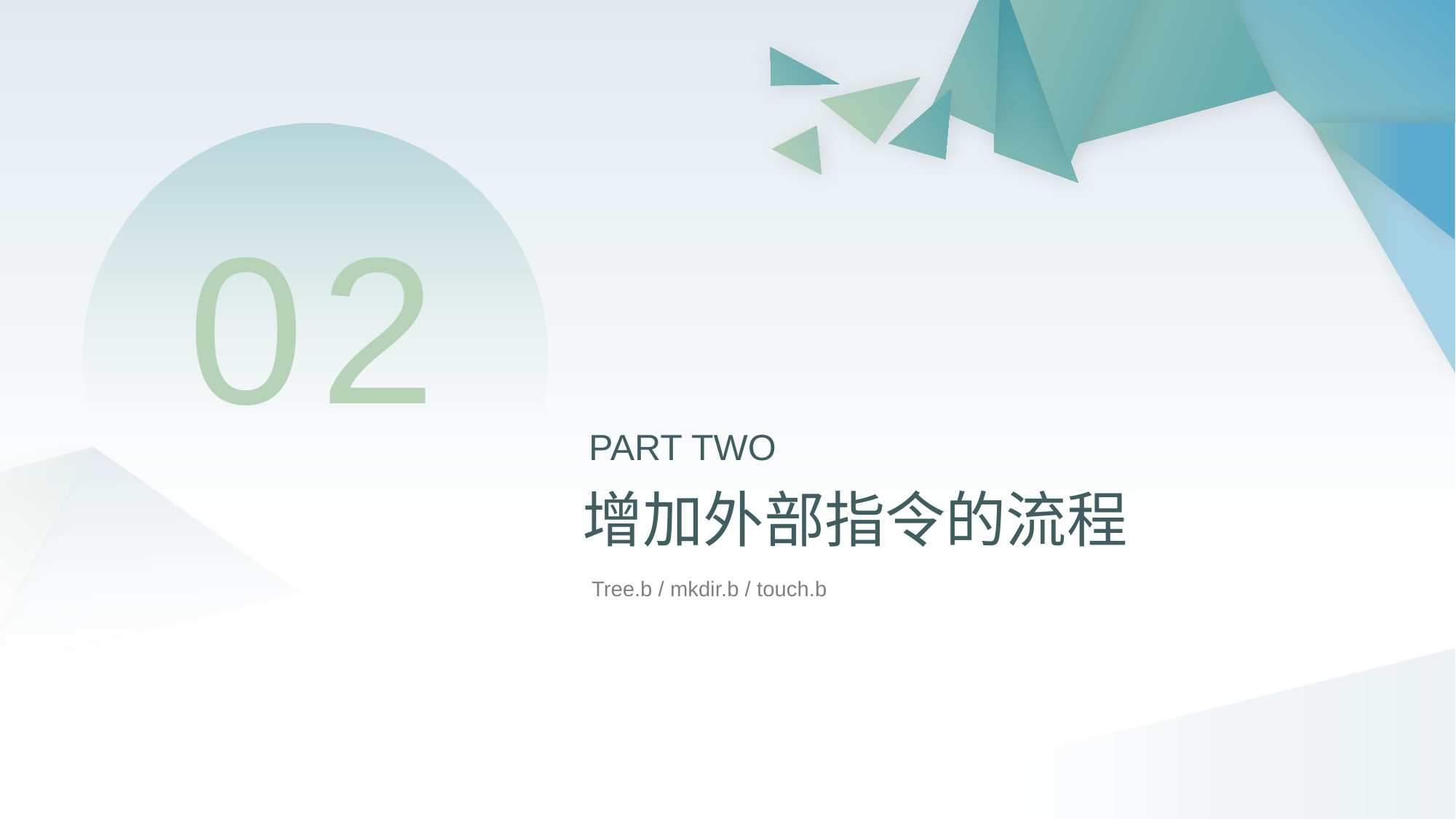

02

PART TWO
增加外部指令的流程
Tree.b / mkdir.b / touch.b